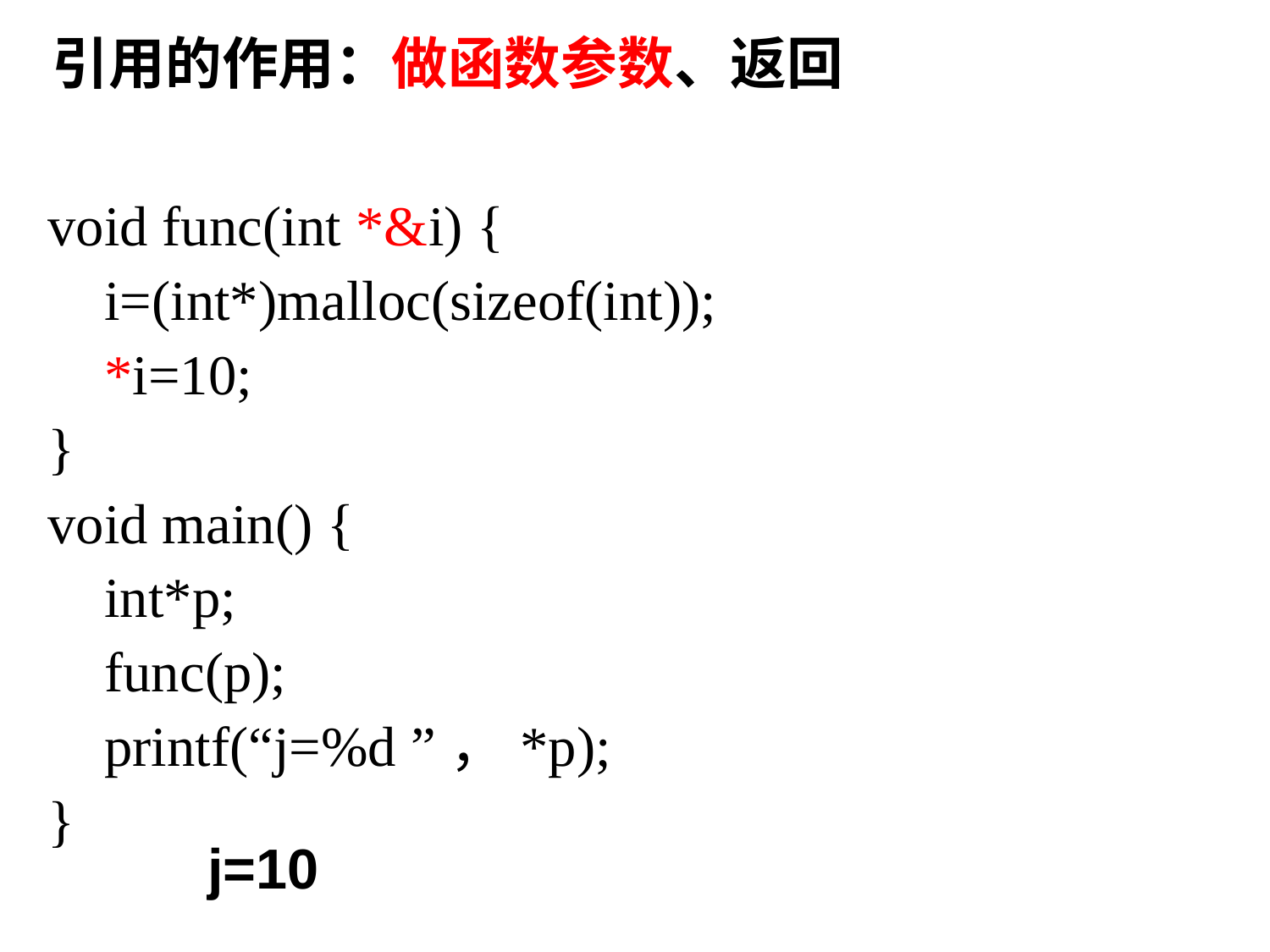

# 引用的作用：做函数参数、返回
void func(int *&i) {
    i=(int*)malloc(sizeof(int));
    *i=10;
}
void main() {
    int*p;
    func(p);
    printf(“j=%d ”，*p);
}

j=10